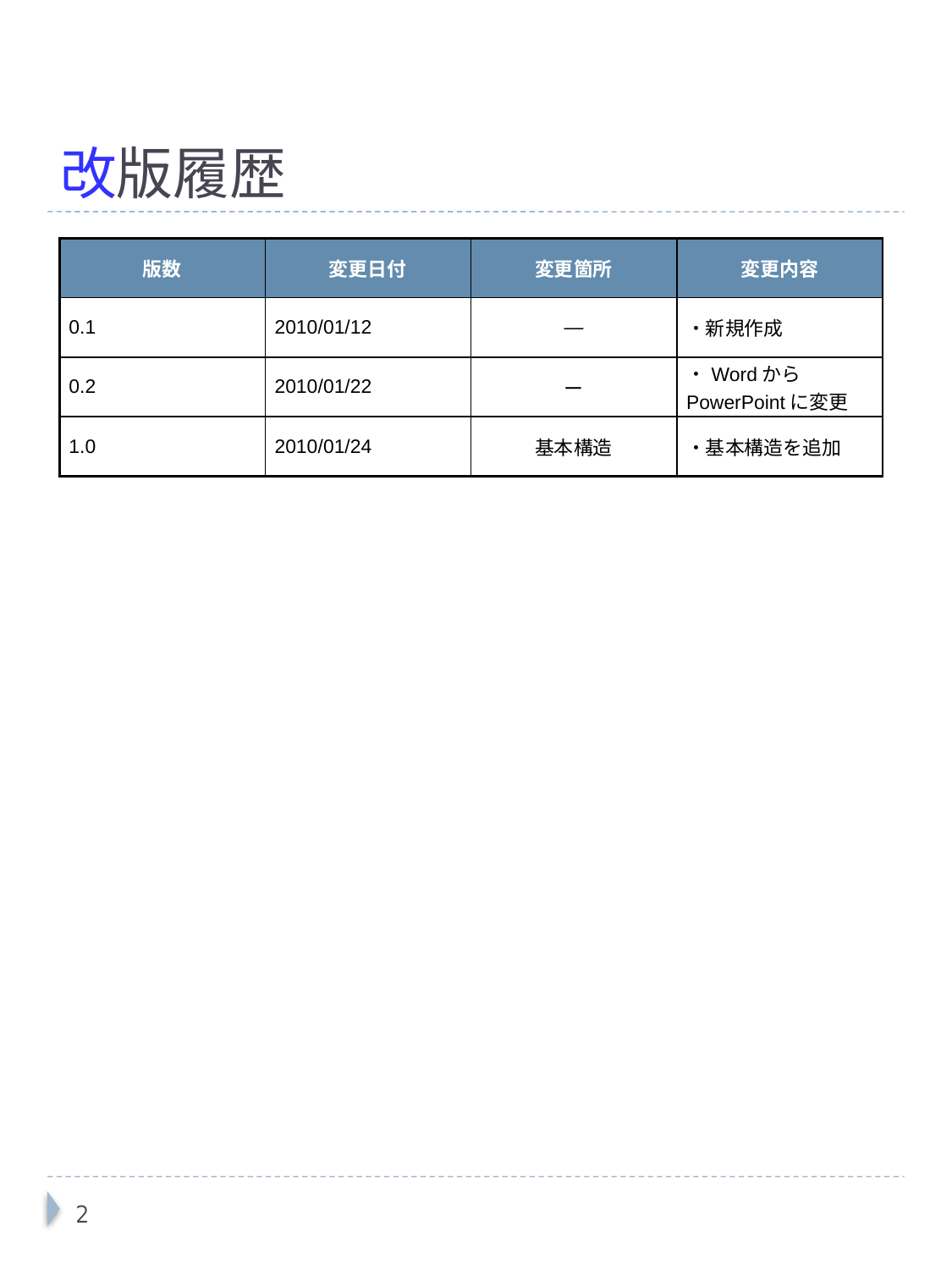

# 改版履歴
| 版数 | 変更日付 | 変更箇所 | 変更内容 |
| --- | --- | --- | --- |
| 0.1 | 2010/01/12 | ― | ・新規作成 |
| 0.2 | 2010/01/22 | ー | ・WordからPowerPointに変更 |
| 1.0 | 2010/01/24 | 基本構造 | ・基本構造を追加 |
2